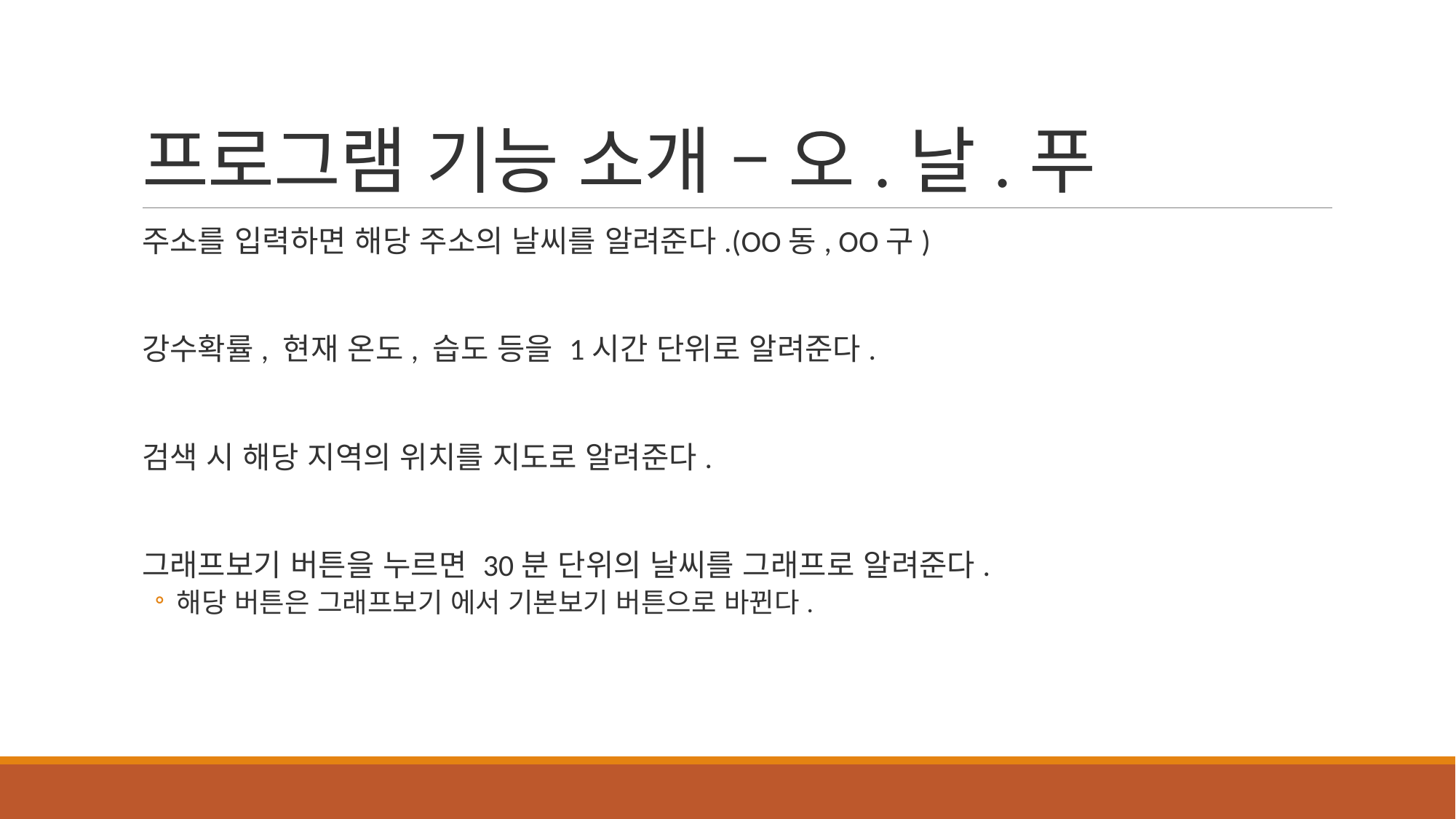

# 프로그램 기능 소개 – 오.날.푸
주소를 입력하면 해당 주소의 날씨를 알려준다.(OO동, OO구)

강수확률, 현재 온도, 습도 등을 1시간 단위로 알려준다.

검색 시 해당 지역의 위치를 지도로 알려준다.

그래프보기 버튼을 누르면 30분 단위의 날씨를 그래프로 알려준다.
해당 버튼은 그래프보기 에서 기본보기 버튼으로 바뀐다.